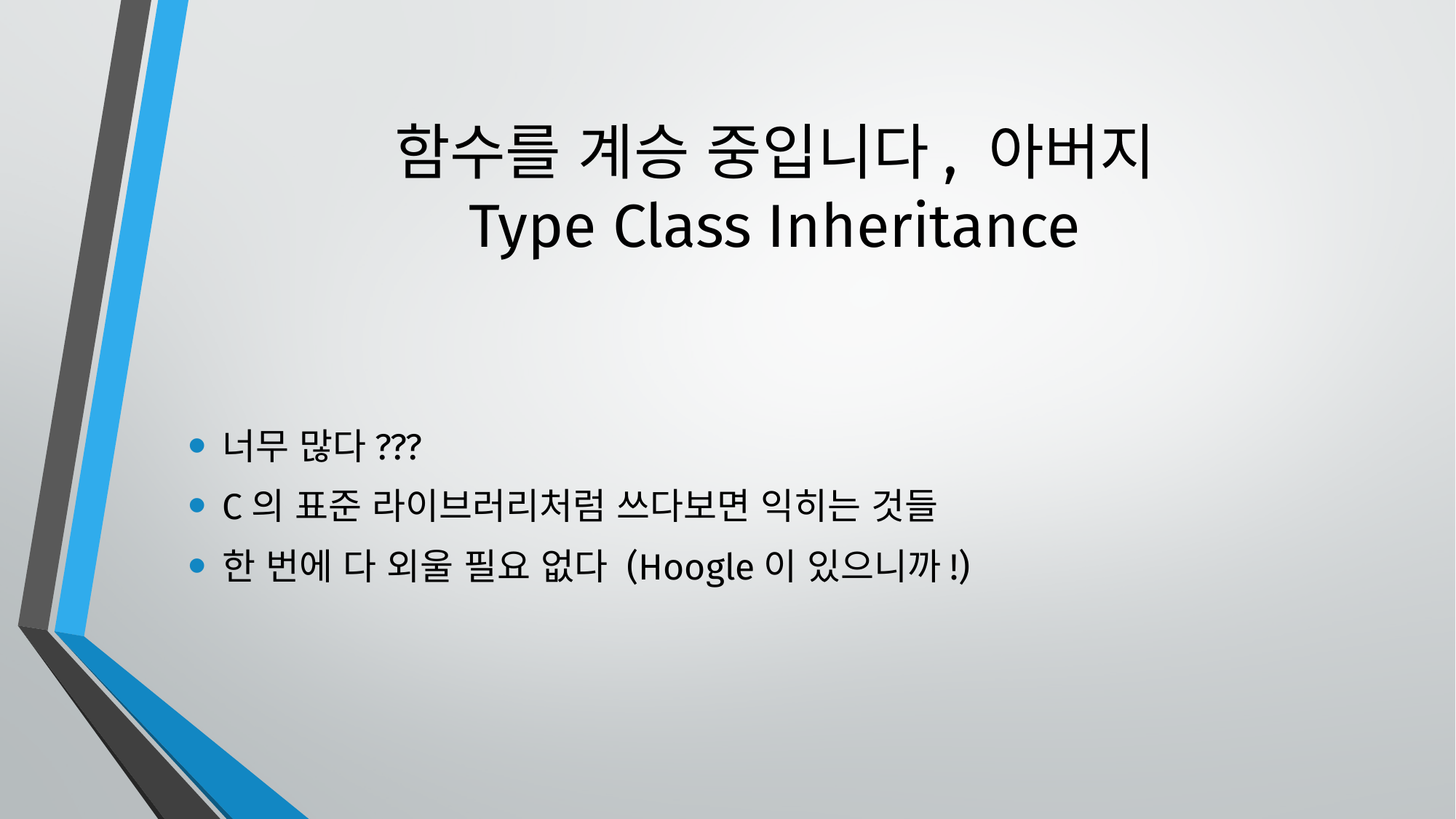

# 함수를 계승 중입니다, 아버지 Type Class Inheritance
너무 많다???
C의 표준 라이브러리처럼 쓰다보면 익히는 것들
한 번에 다 외울 필요 없다 (Hoogle이 있으니까!)